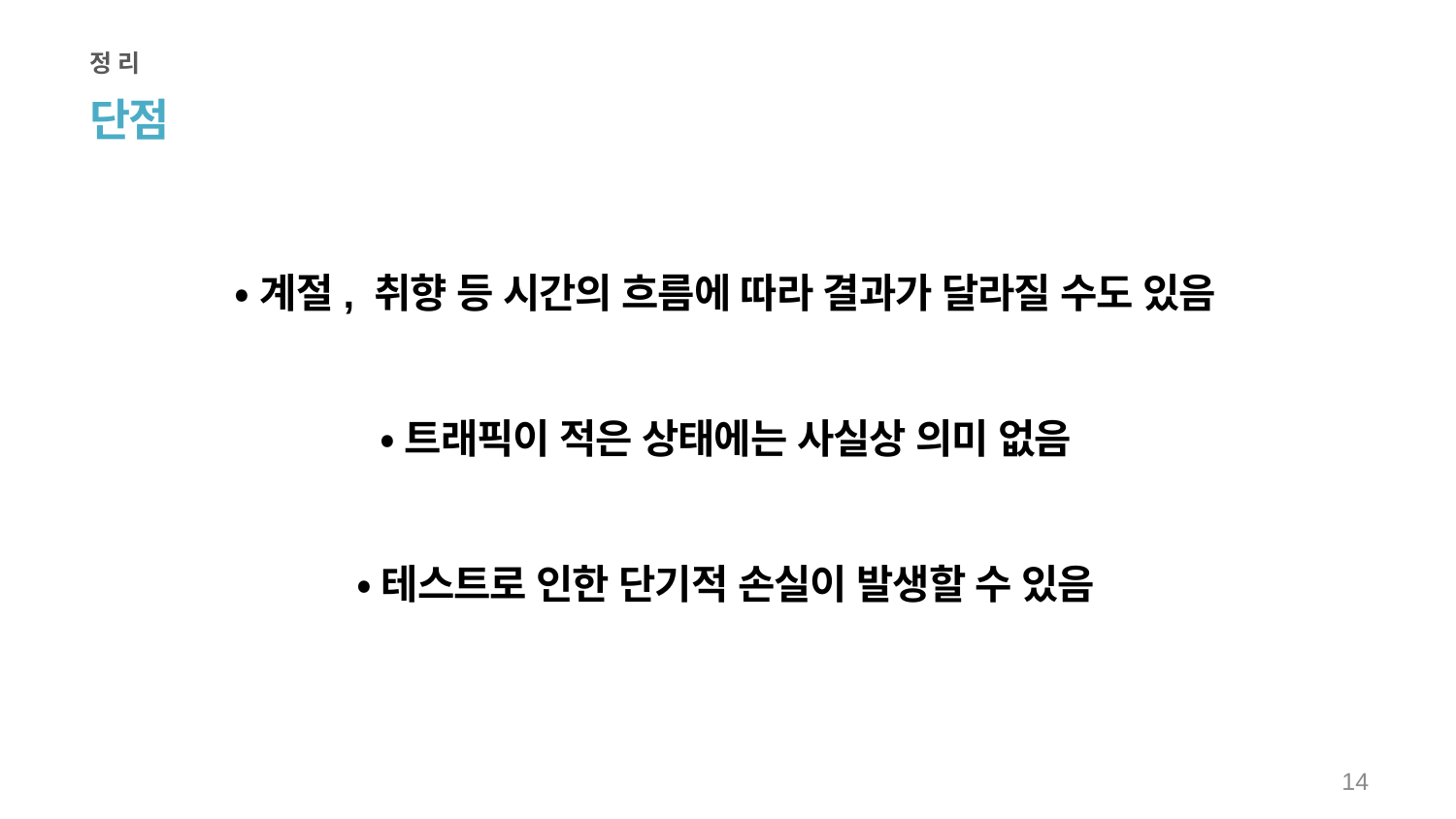

정리
단점
•계절, 취향 등 시간의 흐름에 따라 결과가 달라질 수도 있음

•트래픽이 적은 상태에는 사실상 의미 없음

•테스트로 인한 단기적 손실이 발생할 수 있음
14